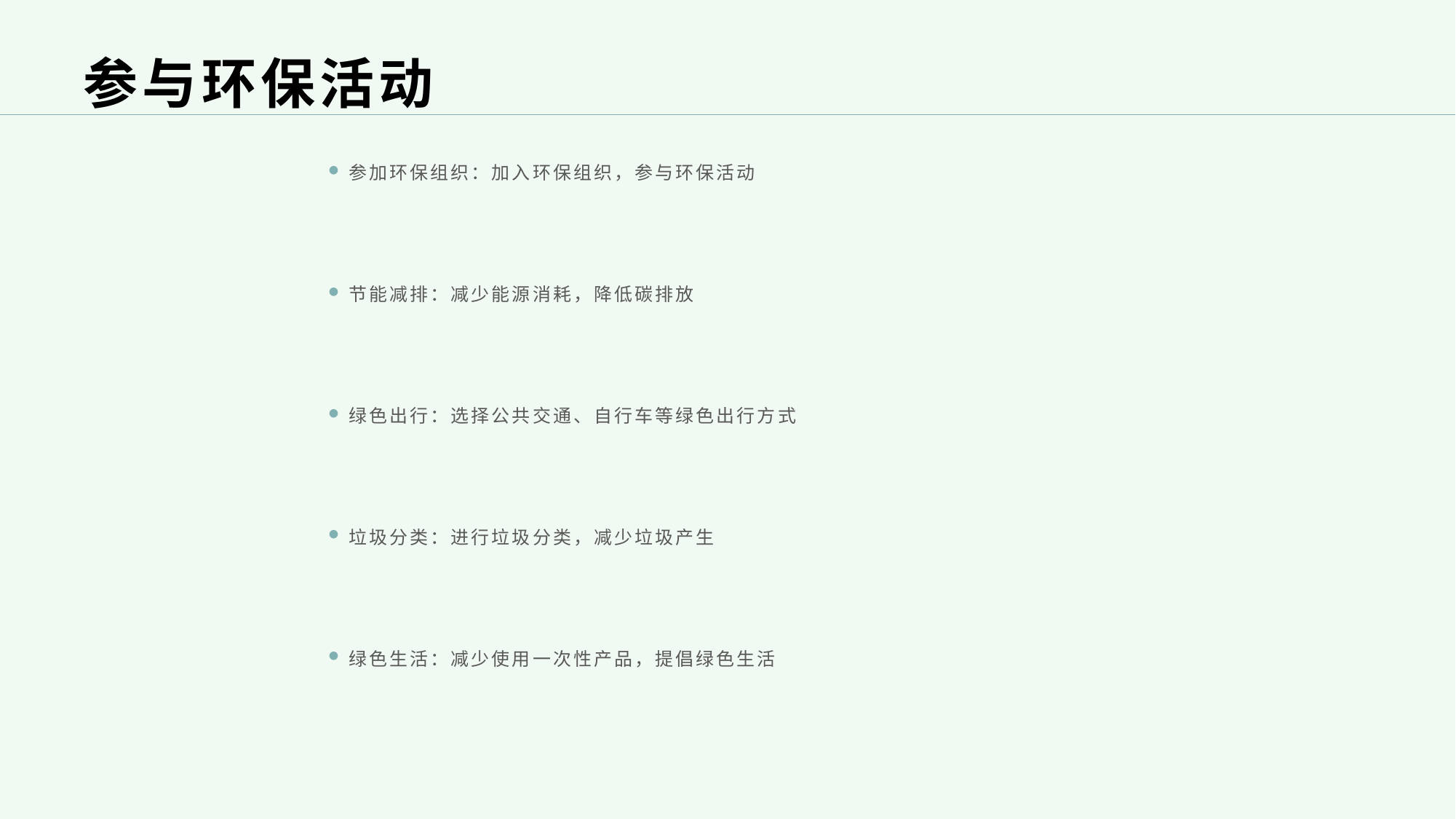

参与环保活动
参加环保组织：加入环保组织，参与环保活动
节能减排：减少能源消耗，降低碳排放
绿色出行：选择公共交通、自行车等绿色出行方式
垃圾分类：进行垃圾分类，减少垃圾产生
绿色生活：减少使用一次性产品，提倡绿色生活